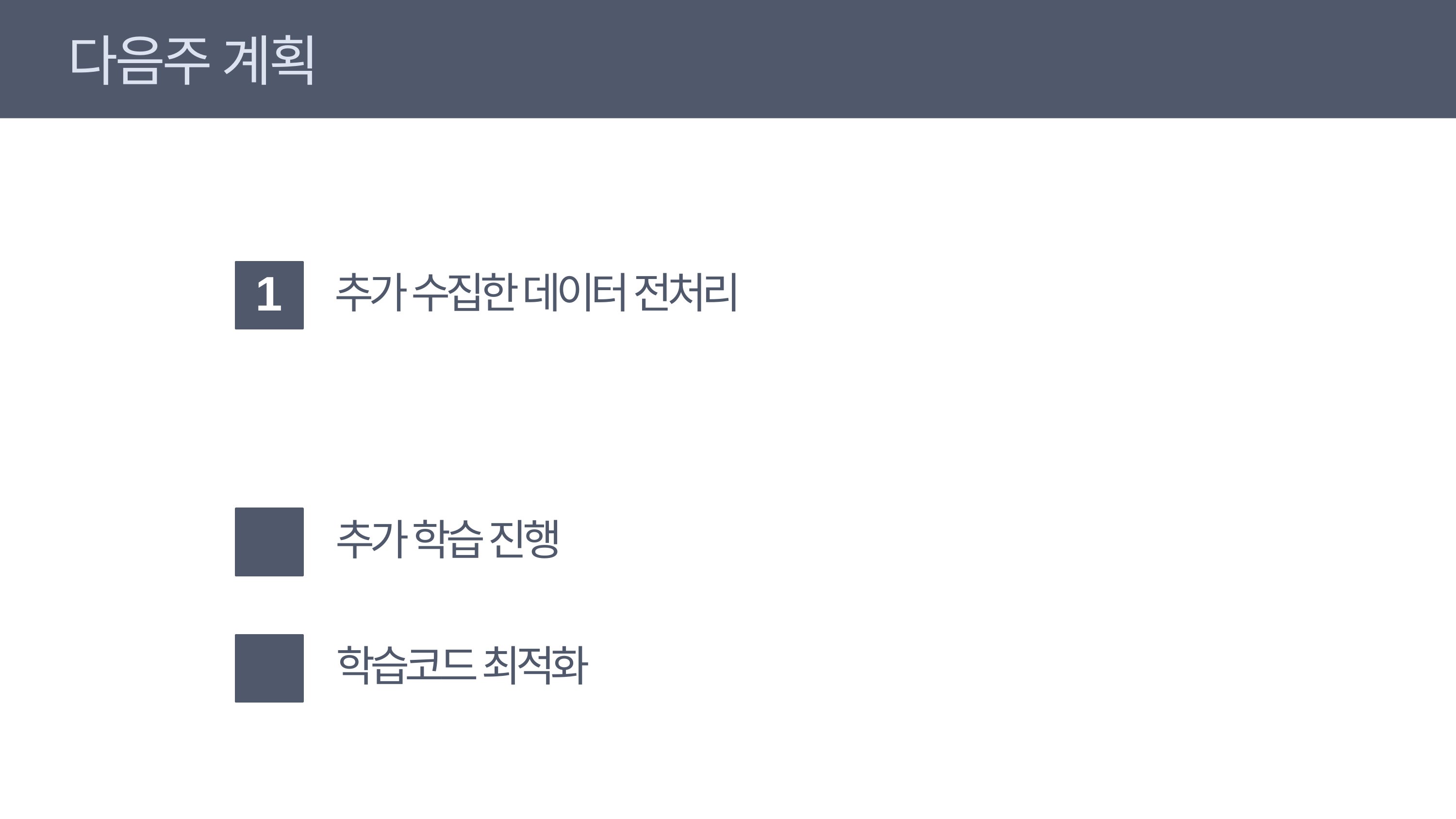

다음주 계획
1

추가 수집한 데이터 전처리

추가 학습 진행

학습코드 최적화